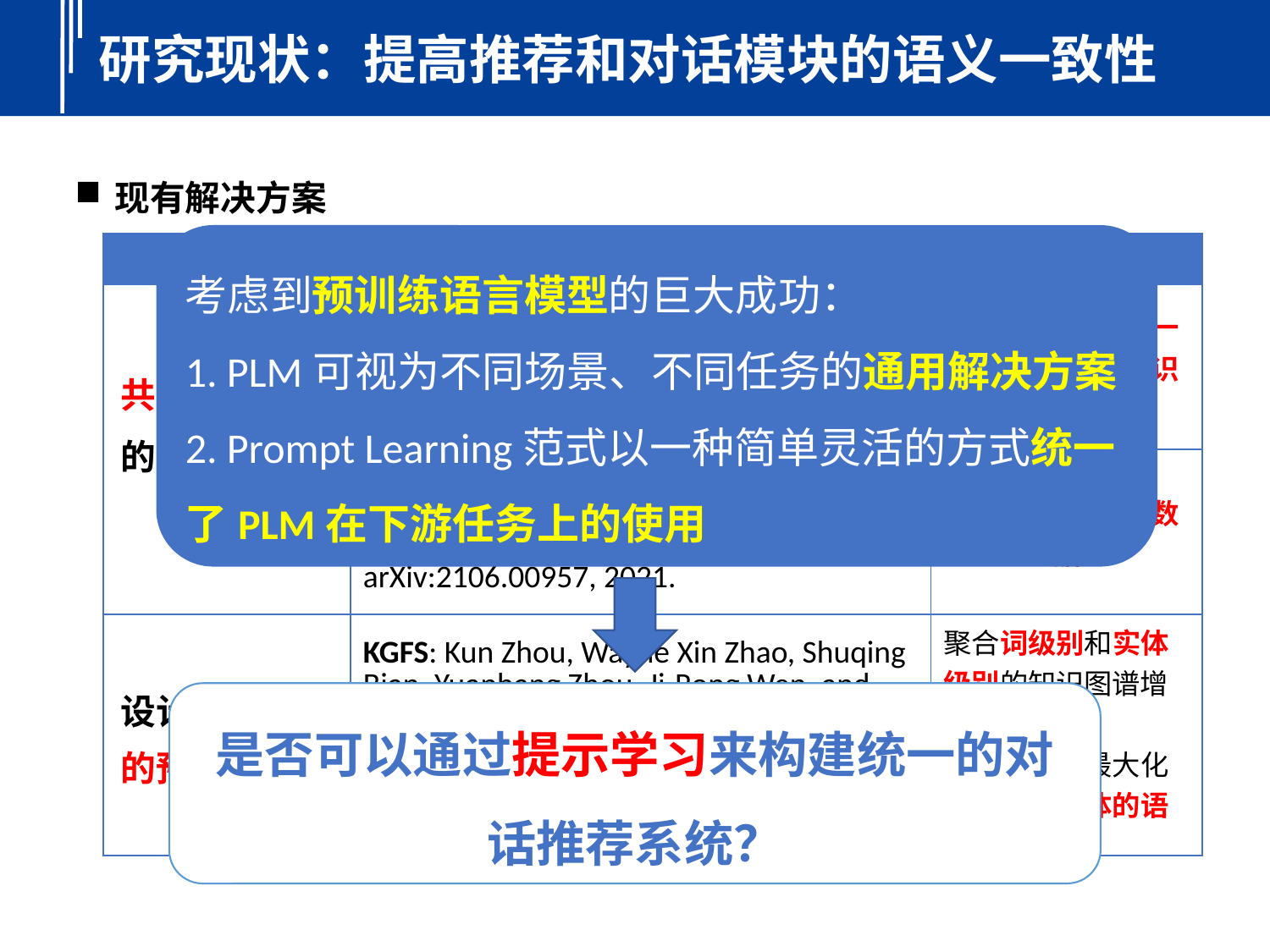

研究现状：提高推荐和对话模块的语义一致性
现有解决方案
考虑到预训练语言模型的巨大成功：
1. PLM可视为不同场景、不同任务的通用解决方案
2. Prompt Learning范式以一种简单灵活的方式统一了PLM在下游任务上的使用
| 方法类型 | 相关文献 | 特点 |
| --- | --- | --- |
| 共享两个任务的知识源和知识表示 | KBRD:Chen Q, Lin J, Zhang Y, et al. Towards knowledge-based recommender dialog system[J]. arXiv preprint arXiv:1908.05391, 2019. | 为两个任务添加一个共享的外部知识图谱 |
|  | RevCore:Lu Y, Bao J, Song Y, et al. RevCore: Review-augmented conversational recommendation[J]. arXiv preprint arXiv:2106.00957, 2021. | 添加额外的评论数据 |
| 设计语义对齐的预训练任务 | KGFS: Kun Zhou, Wayne Xin Zhao, Shuqing Bian, Yuanhang Zhou, Ji-Rong Wen, and Jingsong Yu. 2020. Improving conversational recommender systems via knowl\_x0002\_edge graph based semantic fusion. In KDD. 1006–1014. | 聚合词级别和实体级别的知识图谱增强数据表示； 基于互信息最大化对齐词和实体的语义空间 |

是否可以通过提示学习来构建统一的对话推荐系统？
9